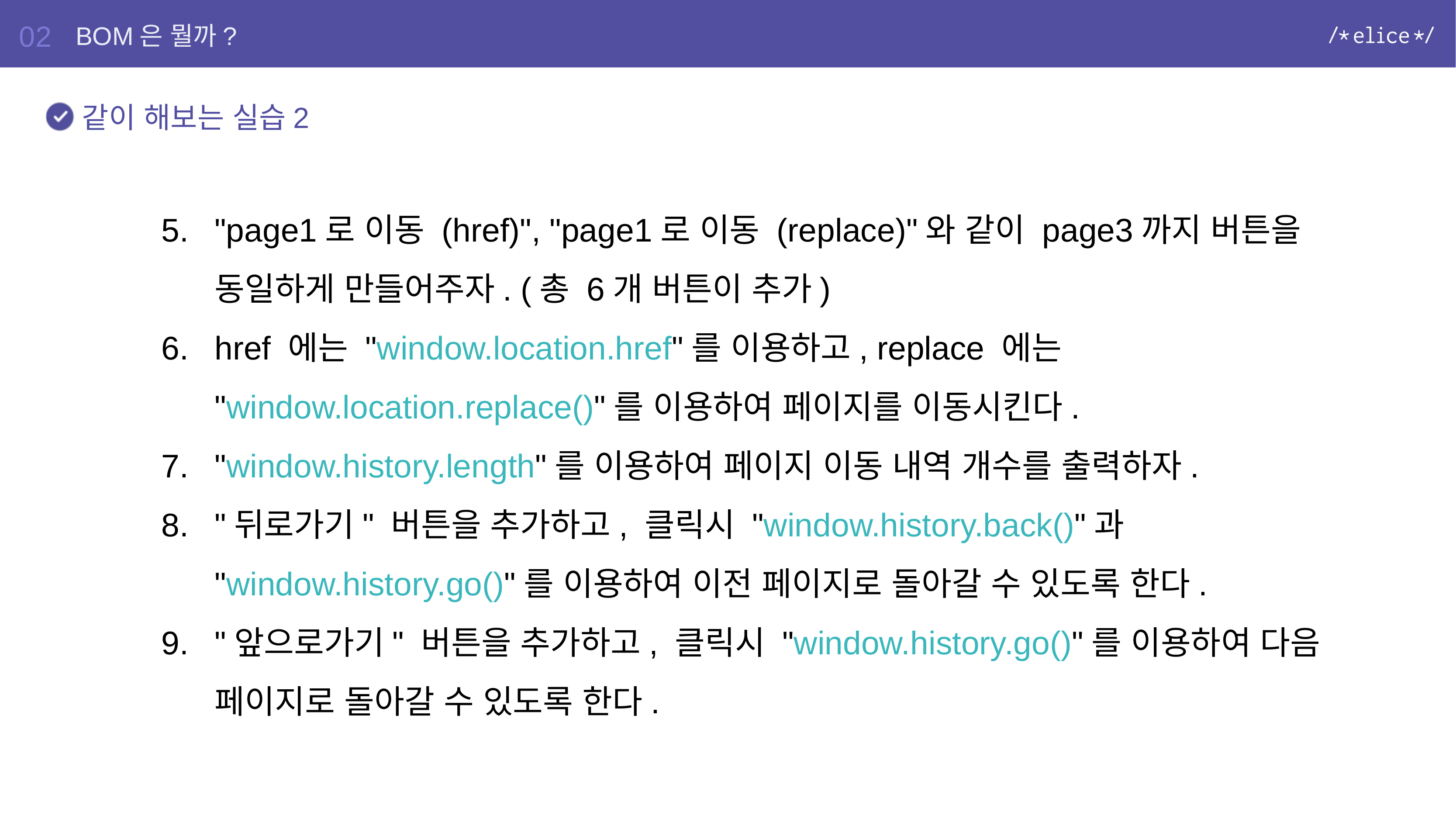

02
BOM은 뭘까?
같이 해보는 실습2
"page1로 이동 (href)", "page1로 이동 (replace)"와 같이 page3까지 버튼을 동일하게 만들어주자. (총 6개 버튼이 추가)
href 에는 "window.location.href"를 이용하고, replace 에는 "window.location.replace()"를 이용하여 페이지를 이동시킨다.
"window.history.length"를 이용하여 페이지 이동 내역 개수를 출력하자.
"뒤로가기" 버튼을 추가하고, 클릭시 "window.history.back()"과 "window.history.go()"를 이용하여 이전 페이지로 돌아갈 수 있도록 한다.
"앞으로가기" 버튼을 추가하고, 클릭시 "window.history.go()"를 이용하여 다음 페이지로 돌아갈 수 있도록 한다.